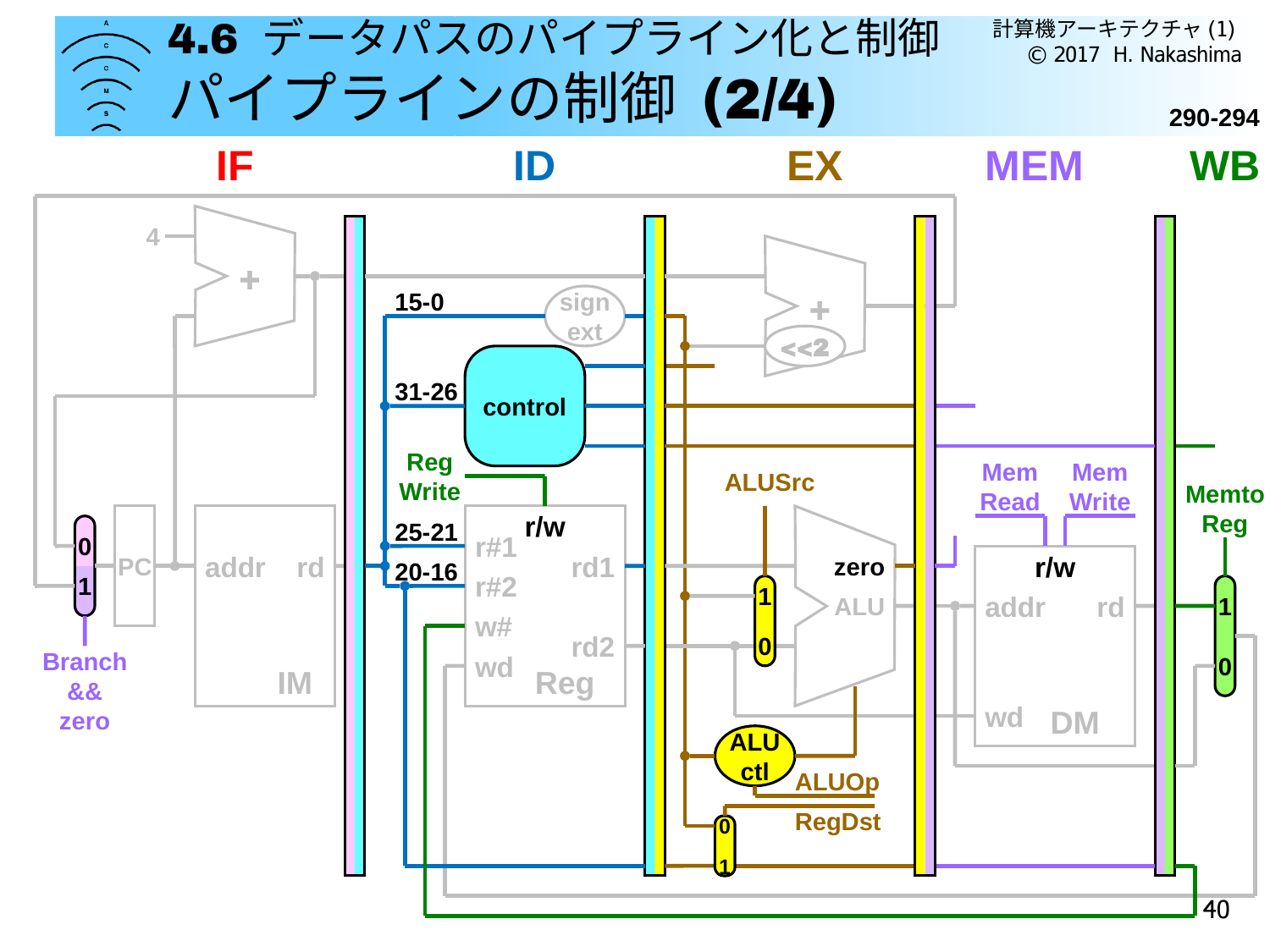

計算機アーキテクチャ(1)
© 2017  H. Nakashima
# 4.6 データパスのパイプライン化と制御 パイプラインの制御 (2/4)
290-294
IF
ID
EX
MEM
WB

4

+

sign
ext
15-0

+

<<2

control
31-26

Reg
Write

ALUSrc

Mem
Read
Mem
Write

addr
rd
IM

r/w
r#1
rd1
r#2
w#
rd2
wd
Reg

zero
ALU

PC

Memto
Reg
0
25-21

r/w
addr
rd
wd
DM

1
20-16

1
0

1
0

Branch
&&
zero
ALU
ctl

ALUOp
RegDst

0
1
40